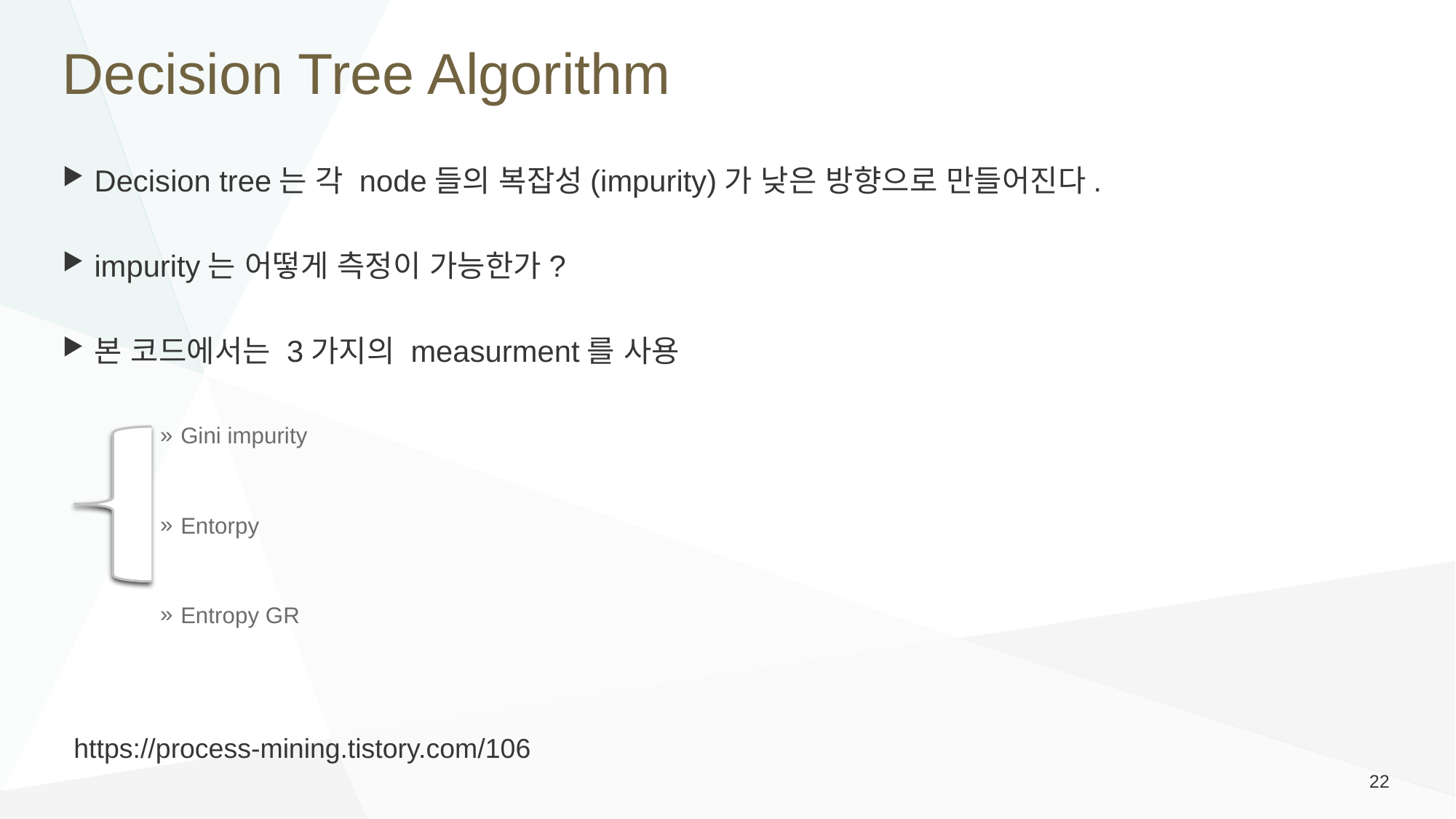

# Decision Tree Algorithm
Decision tree는 각 node들의 복잡성(impurity)가 낮은 방향으로 만들어진다.

impurity는 어떻게 측정이 가능한가?

본 코드에서는 3가지의 measurment를 사용

Gini impurity

Entorpy

Entropy GR

https://process-mining.tistory.com/106

22